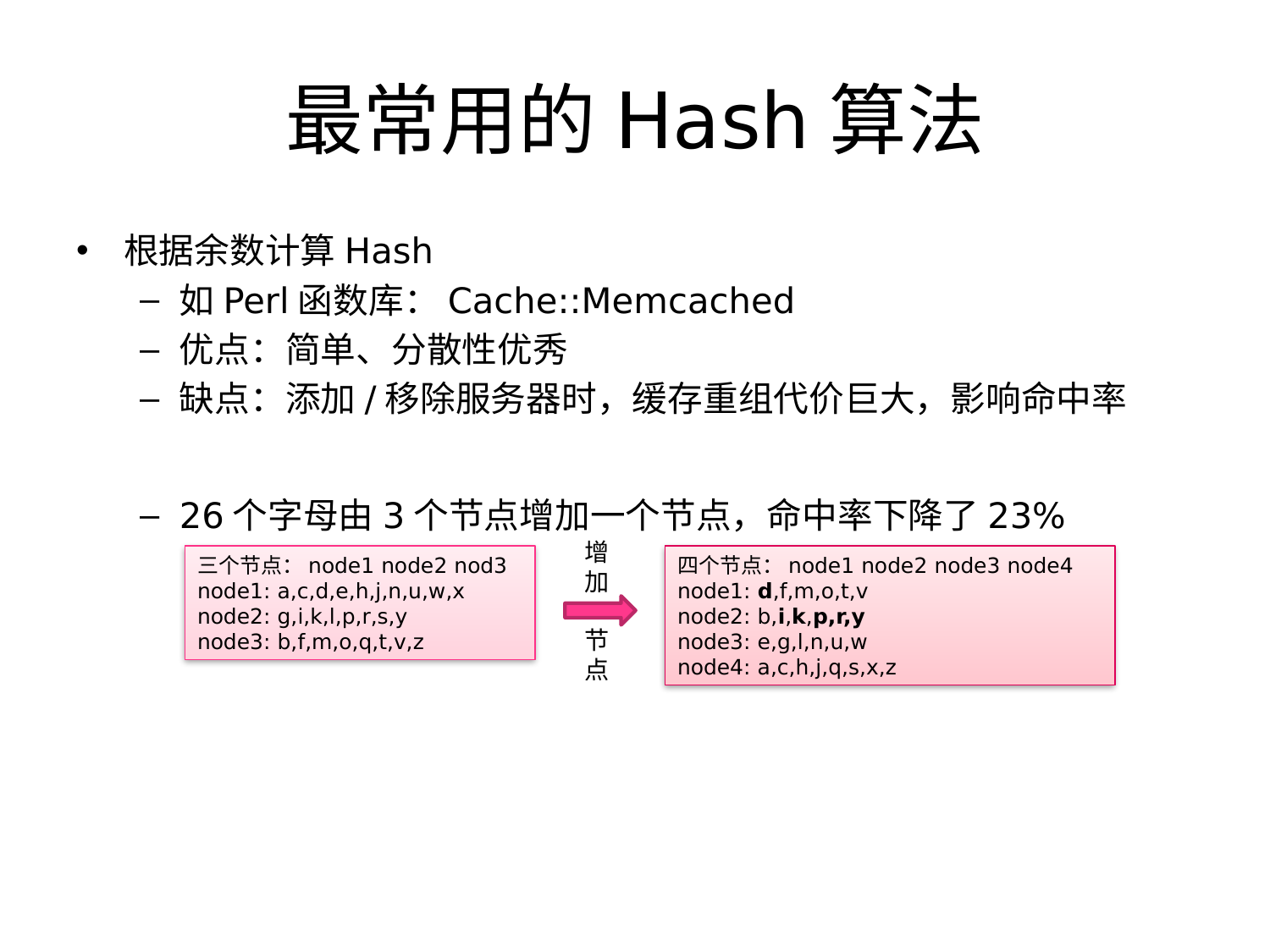

# 最常用的Hash算法
根据余数计算Hash
如Perl函数库：Cache::Memcached
优点：简单、分散性优秀
缺点：添加/移除服务器时，缓存重组代价巨大，影响命中率

26个字母由3个节点增加一个节点，命中率下降了23%
三个节点：node1 node2 nod3
node1: a,c,d,e,h,j,n,u,w,x
node2: g,i,k,l,p,r,s,y
node3: b,f,m,o,q,t,v,z
四个节点：node1 node2 node3 node4
node1: d,f,m,o,t,v
node2: b,i,k,p,r,y
node3: e,g,l,n,u,w
node4: a,c,h,j,q,s,x,z
增加

节点